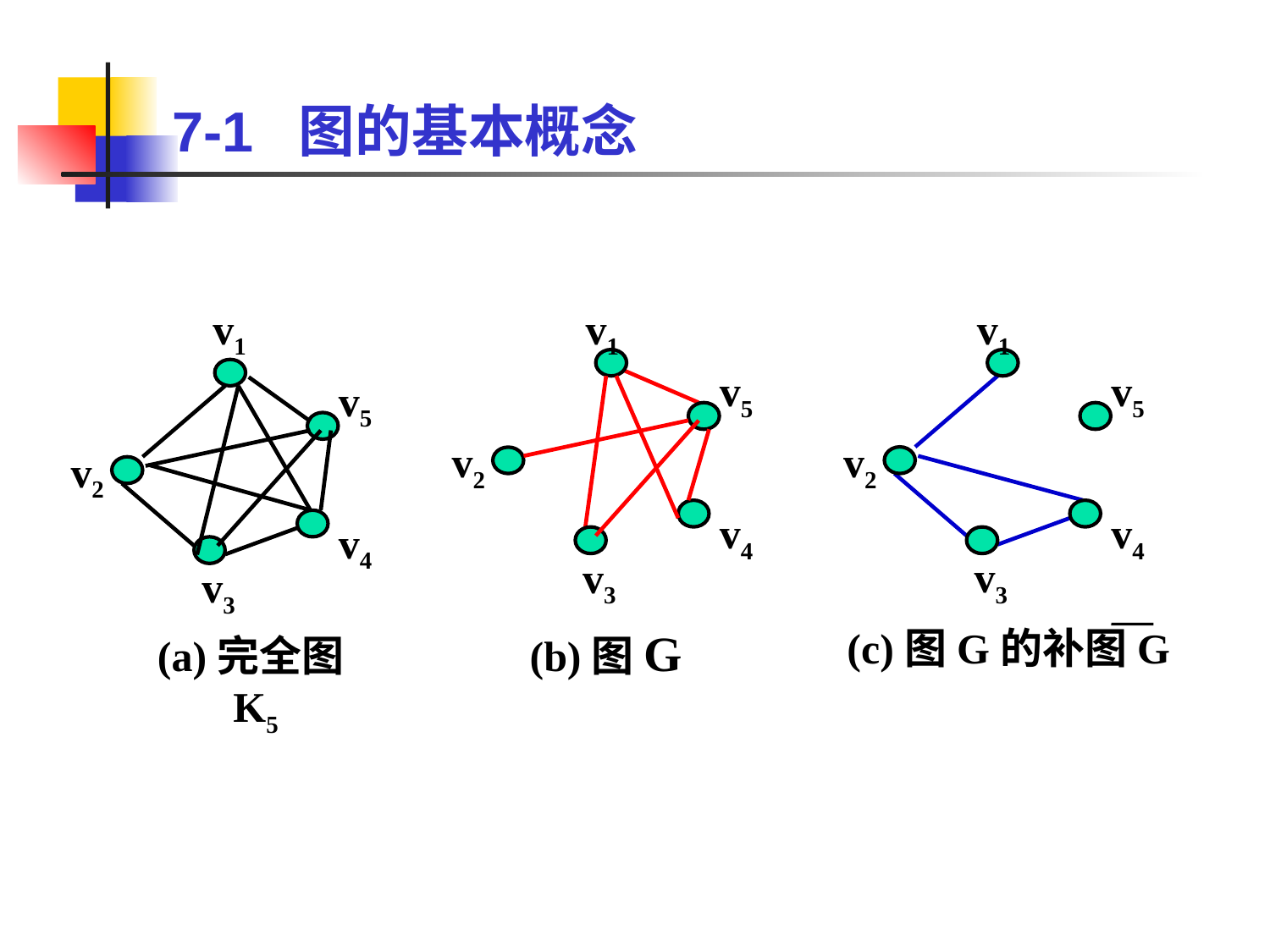

# 7-1  图的基本概念
v1

v5

v2

v4

v3
(a)完全图K5
v1

v5

v2

v4

v3
(b)图G
v1

v5

v2

v4

v3
(c)图G的补图G

22